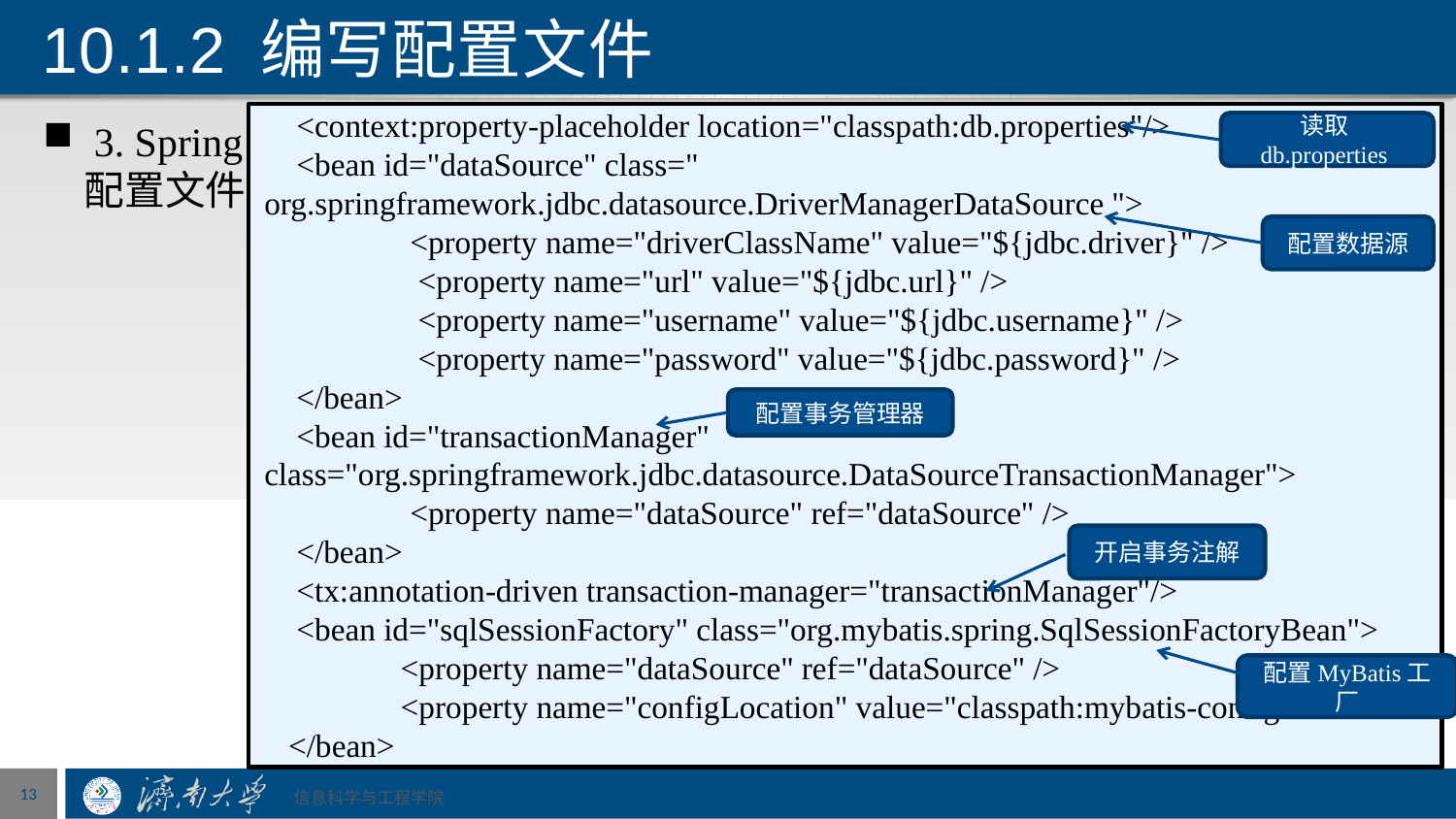

# 10.1.2 编写配置文件
    <context:property-placeholder location="classpath:db.properties"/>
    <bean id="dataSource" class=" org.springframework.jdbc.datasource.DriverManagerDataSource ">
        	<property name="driverClassName" value="${jdbc.driver}" />
       	 <property name="url" value="${jdbc.url}" />
       	 <property name="username" value="${jdbc.username}" />
	 <property name="password" value="${jdbc.password}" />
    </bean>
    <bean id="transactionManager"  class="org.springframework.jdbc.datasource.DataSourceTransactionManager">
        	<property name="dataSource" ref="dataSource" />
    </bean>
    <tx:annotation-driven transaction-manager="transactionManager"/>
    <bean id="sqlSessionFactory" class="org.mybatis.spring.SqlSessionFactoryBean">
                 <property name="dataSource" ref="dataSource" />
                 <property name="configLocation" value="classpath:mybatis-config.xml"/>
   </bean>

 3. Spring配置文件
读取db.properties
配置数据源
配置事务管理器
开启事务注解
配置MyBatis工厂